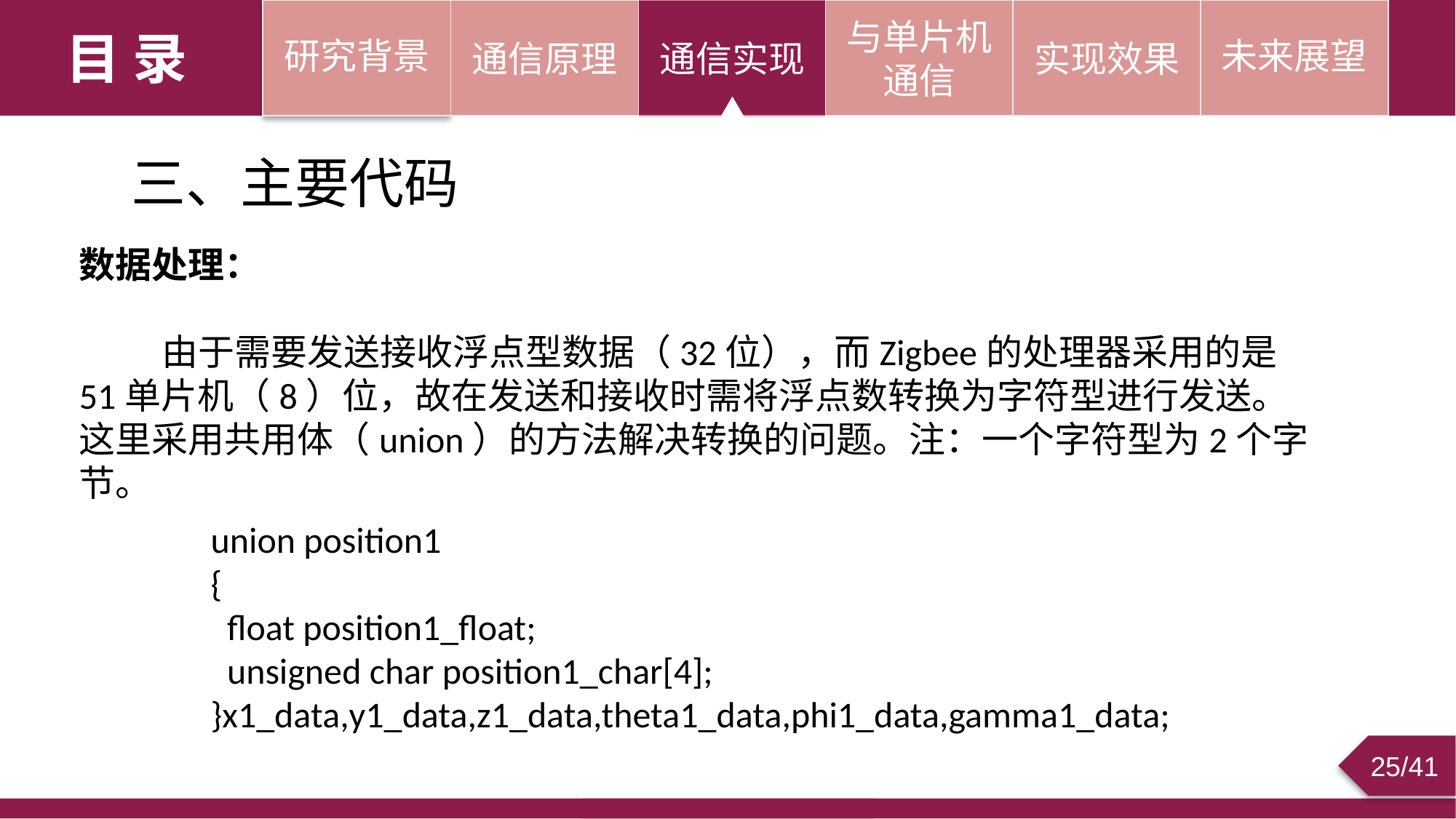

研究背景
通信原理
通信实现
与单片机通信
实现效果
未来展望

目 录

三、主要代码
数据处理：

         由于需要发送接收浮点型数据（32位），而Zigbee的处理器采用的是51单片机（8）位，故在发送和接收时需将浮点数转换为字符型进行发送。这里采用共用体（union）的方法解决转换的问题。注：一个字符型为2个字节。

union position1
{
  float position1_float;
  unsigned char position1_char[4];
}x1_data,y1_data,z1_data,theta1_data,phi1_data,gamma1_data;
25/41